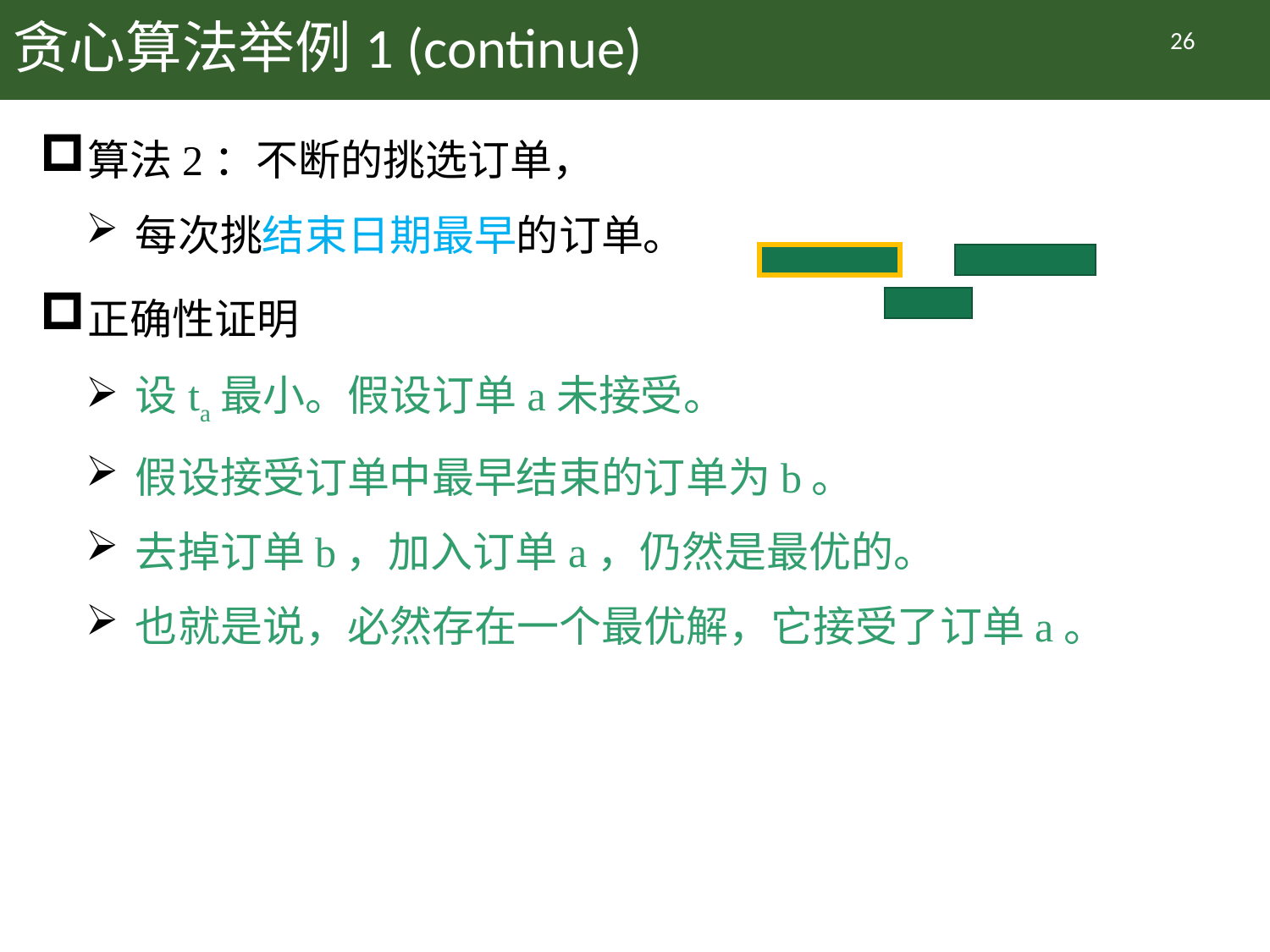

# 贪心算法举例1 (continue)
26
算法2：不断的挑选订单，
每次挑结束日期最早的订单。
正确性证明
设ta最小。假设订单a未接受。
假设接受订单中最早结束的订单为b。
去掉订单b，加入订单a，仍然是最优的。
也就是说，必然存在一个最优解，它接受了订单a。